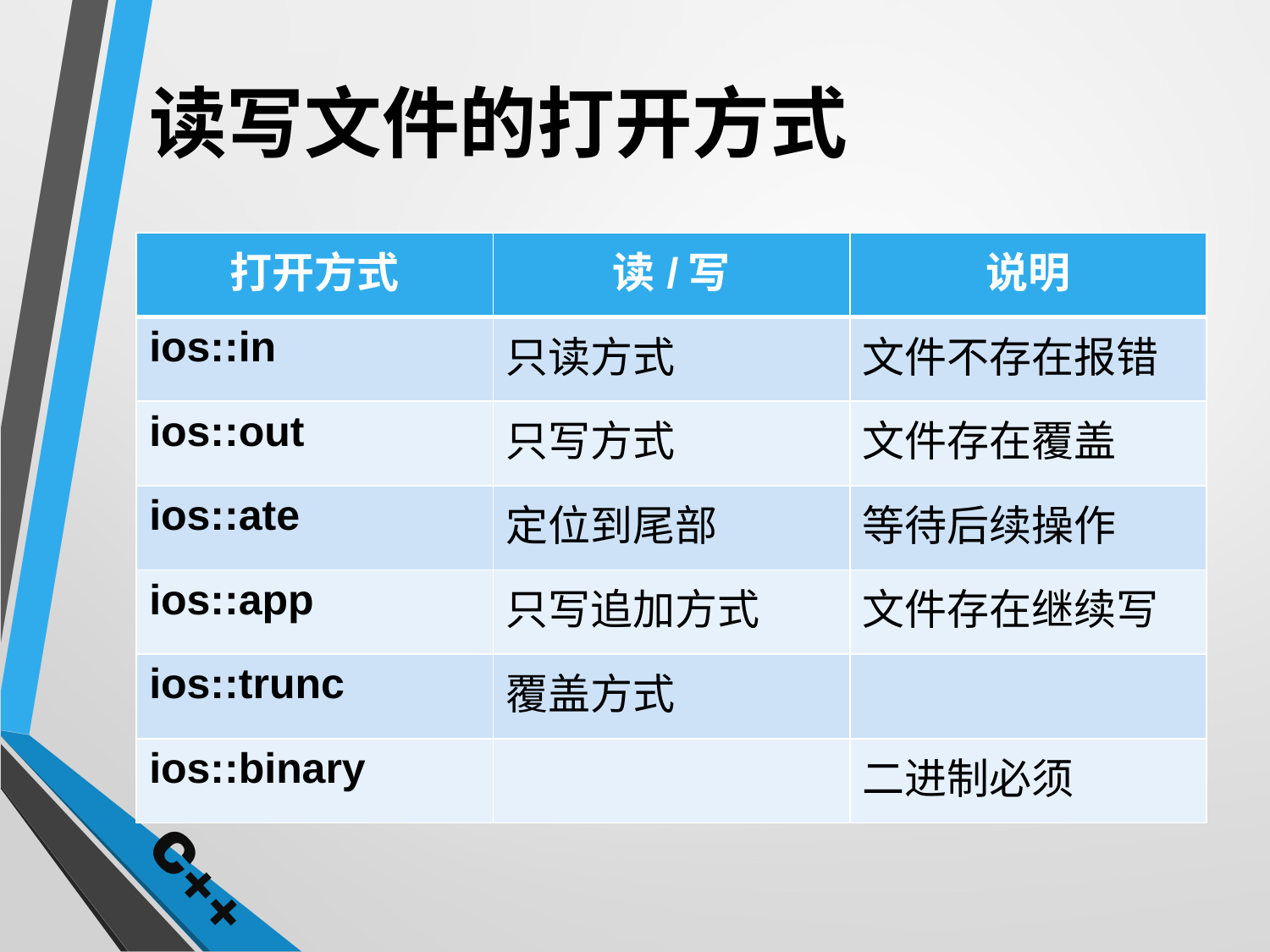

# 读写文件的打开方式
| 打开方式 | 读/写 | 说明 |
| --- | --- | --- |
| ios::in | 只读方式 | 文件不存在报错 |
| ios::out | 只写方式 | 文件存在覆盖 |
| ios::ate | 定位到尾部 | 等待后续操作 |
| ios::app | 只写追加方式 | 文件存在继续写 |
| ios::trunc | 覆盖方式 |  |
| ios::binary |  | 二进制必须 |